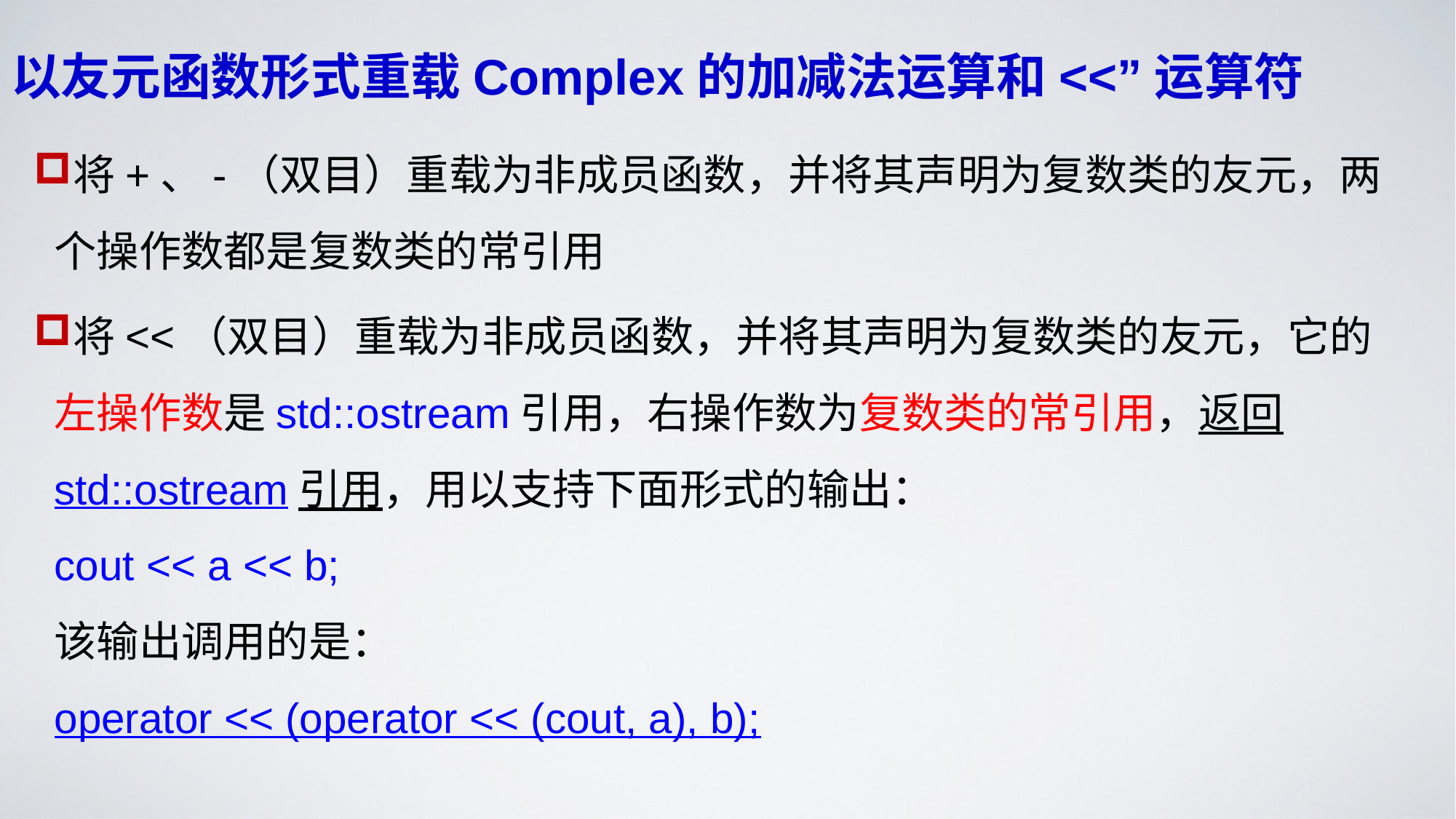

# 以友元函数形式重载Complex的加减法运算和<<”运算符
将+、-（双目）重载为非成员函数，并将其声明为复数类的友元，两个操作数都是复数类的常引用
将<<（双目）重载为非成员函数，并将其声明为复数类的友元，它的左操作数是std::ostream引用，右操作数为复数类的常引用，返回std::ostream引用，用以支持下面形式的输出：
cout << a << b;
该输出调用的是：
operator << (operator << (cout, a), b);